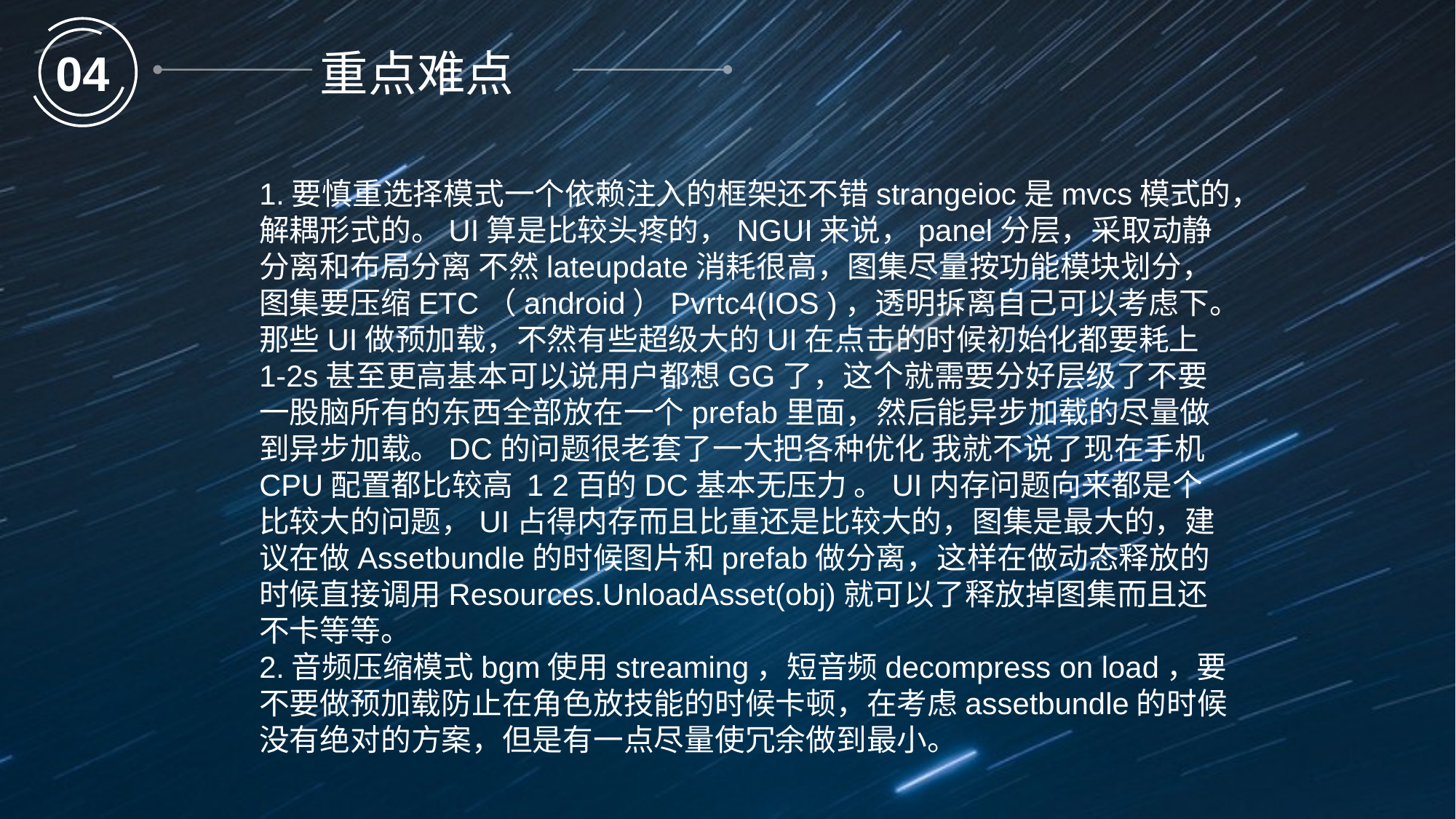

04
重点难点
1.要慎重选择模式一个依赖注入的框架还不错strangeioc是mvcs模式的，解耦形式的。UI算是比较头疼的，NGUI来说，panel分层，采取动静分离和布局分离 不然lateupdate消耗很高，图集尽量按功能模块划分，图集要压缩ETC（android）Pvrtc4(IOS )，透明拆离自己可以考虑下。那些UI做预加载，不然有些超级大的UI在点击的时候初始化都要耗上1-2s甚至更高基本可以说用户都想GG了，这个就需要分好层级了不要一股脑所有的东西全部放在一个prefab里面，然后能异步加载的尽量做到异步加载。DC的问题很老套了一大把各种优化 我就不说了现在手机CPU配置都比较高 1 2百的DC基本无压力 。UI内存问题向来都是个比较大的问题，UI占得内存而且比重还是比较大的，图集是最大的，建议在做Assetbundle的时候图片和prefab做分离，这样在做动态释放的时候直接调用Resources.UnloadAsset(obj)就可以了释放掉图集而且还不卡等等。
2.音频压缩模式bgm使用streaming，短音频decompress on load，要不要做预加载防止在角色放技能的时候卡顿，在考虑assetbundle的时候没有绝对的方案，但是有一点尽量使冗余做到最小。